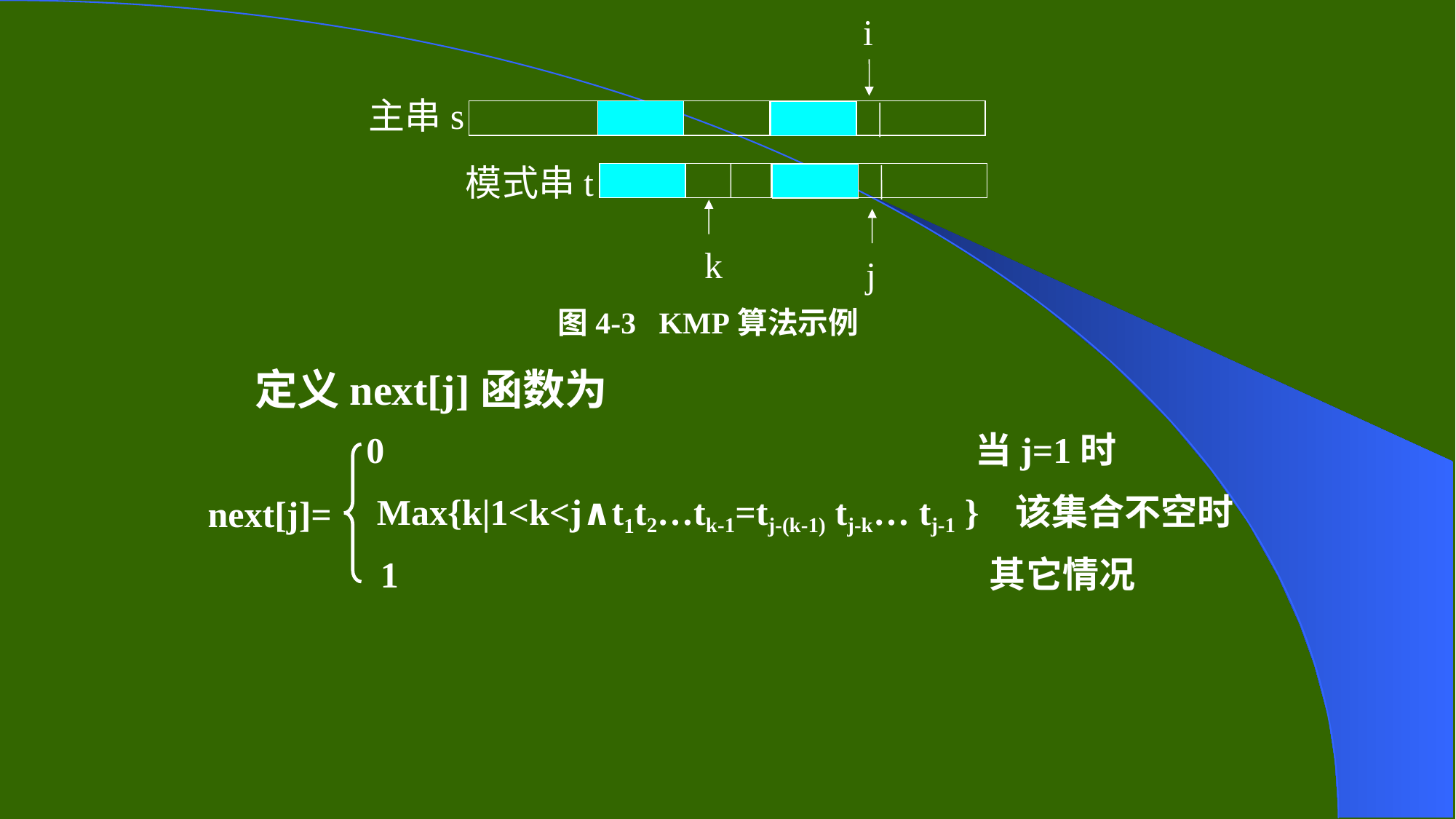

i

主串s

模式串t

k

j
图4-3   KMP算法示例
定义next[j]函数为
0                                                                当j=1时

next[j]=
Max{k|1<k<j∧t1t2…tk-1=tj-(k-1) tj-k… tj-1 }   该集合不空时
1                                                                其它情况